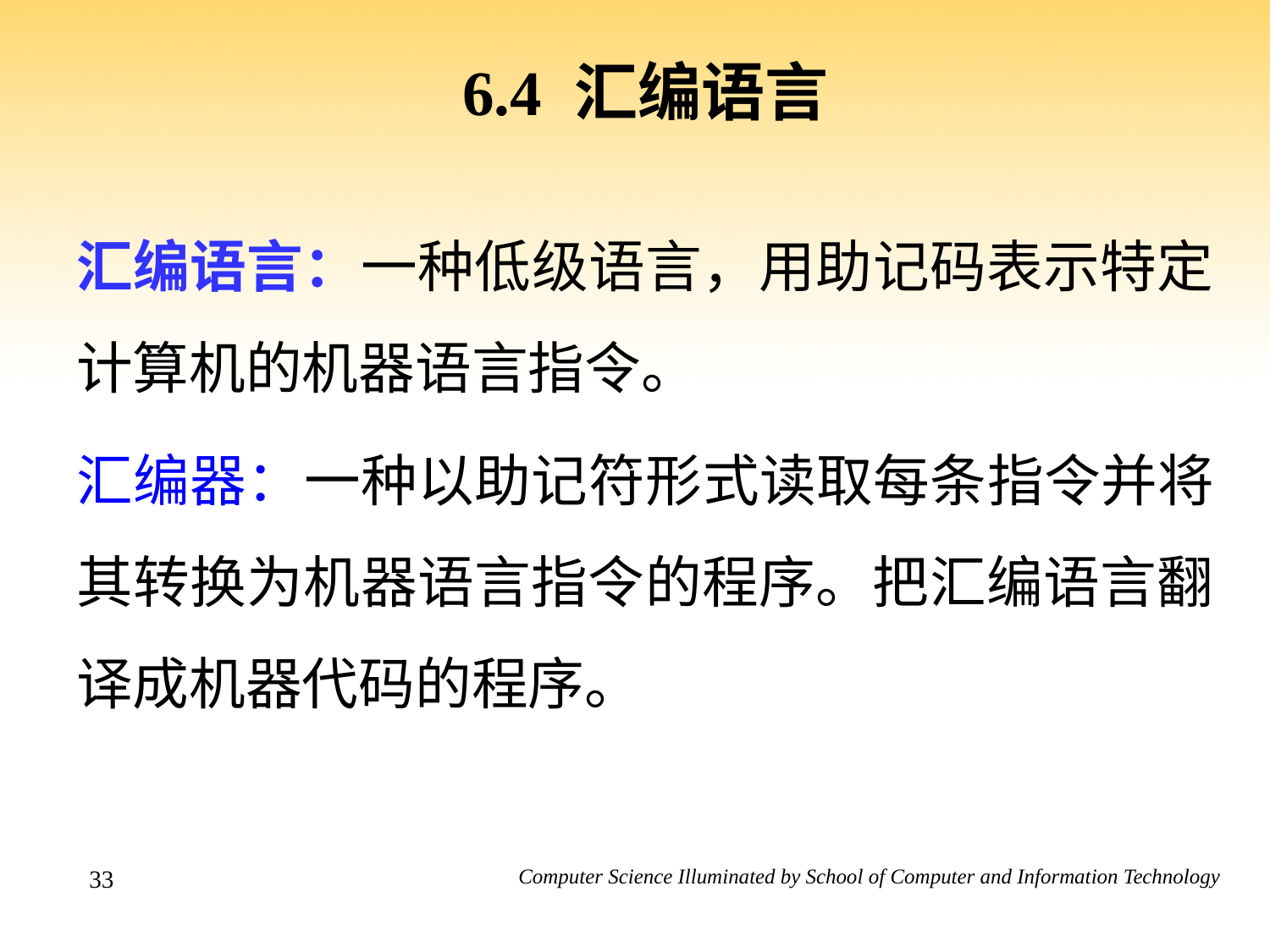

# 6.4 汇编语言
汇编语言：一种低级语言，用助记码表示特定计算机的机器语言指令。
汇编器：一种以助记符形式读取每条指令并将其转换为机器语言指令的程序。把汇编语言翻译成机器代码的程序。
33